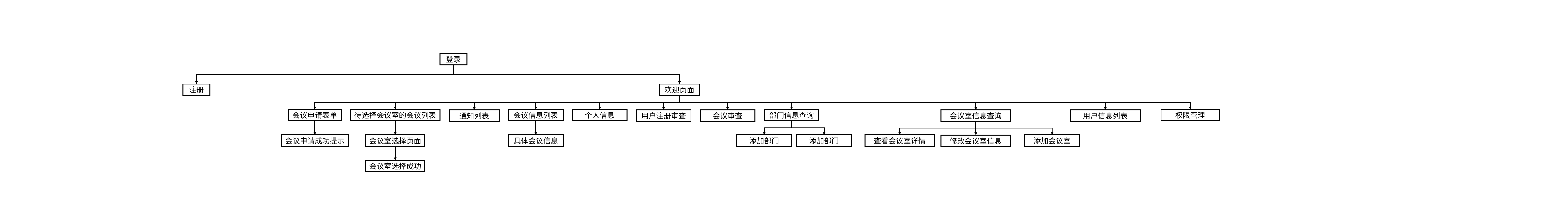

登录
欢迎页面
注册
会议申请表单
待选择会议室的会议列表
会议信息列表
个人信息
部门信息查询
权限管理
通知列表
用户注册审查
会议审查
会议室信息查询
用户信息列表
会议申请成功提示
添加部门
查看会议室详情
添加会议室
会议室选择页面
具体会议信息
添加部门
修改会议室信息
会议室选择成功